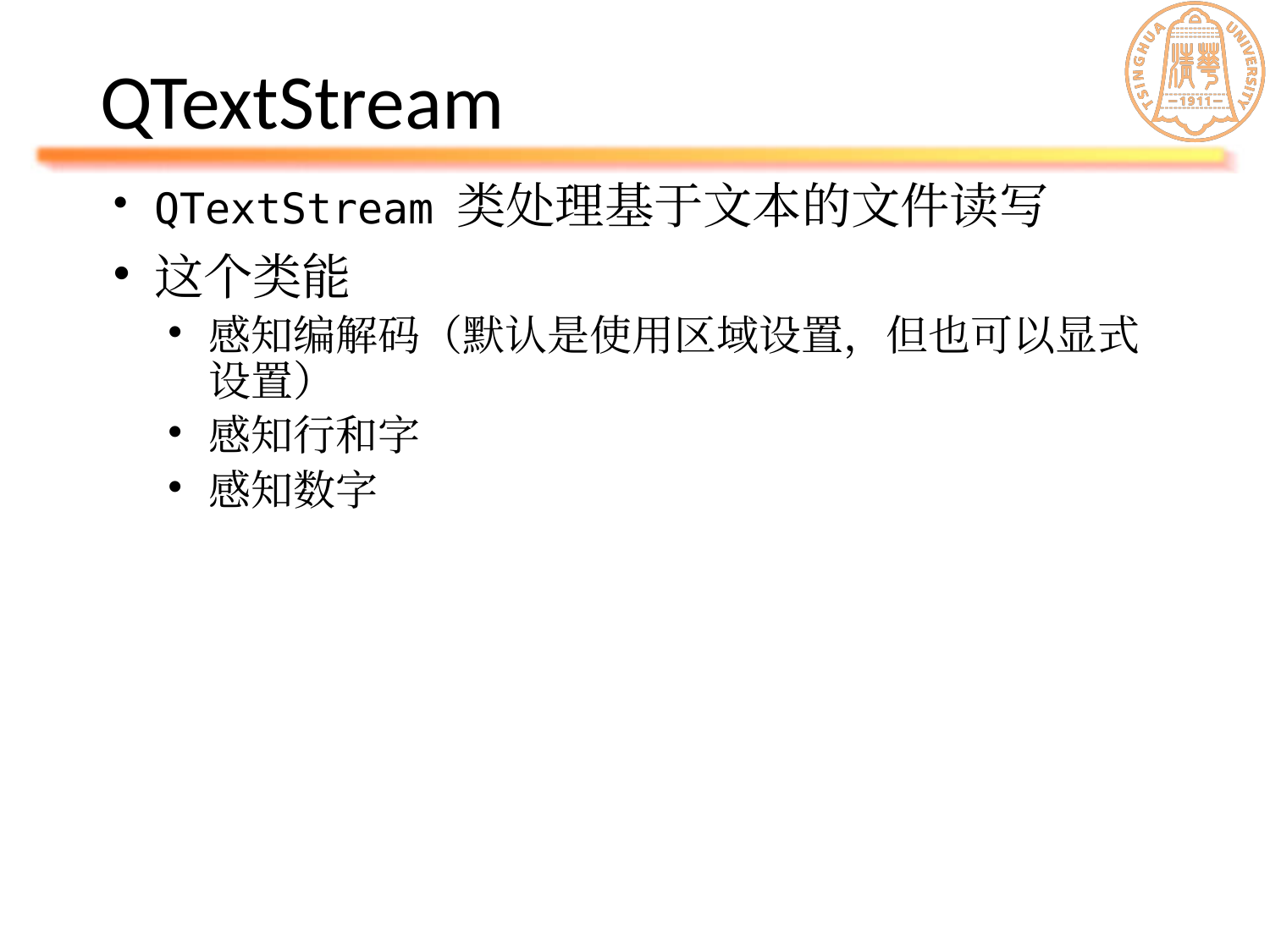

# QTextStream
QTextStream 类处理基于文本的文件读写
这个类能
感知编解码（默认是使用区域设置，但也可以显式设置）
感知行和字
感知数字